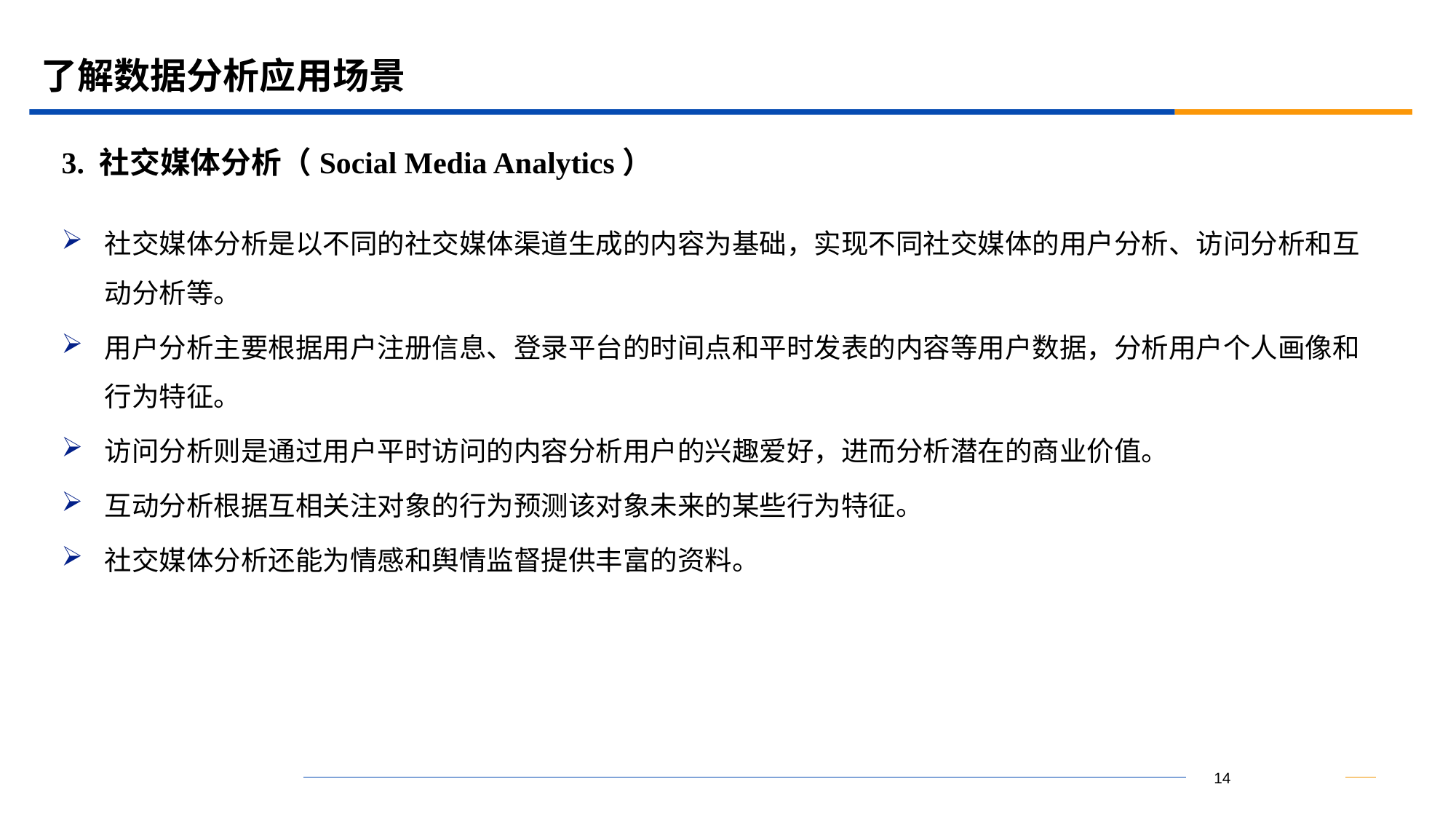

# 了解数据分析应用场景
3. 社交媒体分析（Social Media Analytics）
社交媒体分析是以不同的社交媒体渠道生成的内容为基础，实现不同社交媒体的用户分析、访问分析和互动分析等。
用户分析主要根据用户注册信息、登录平台的时间点和平时发表的内容等用户数据，分析用户个人画像和行为特征。
访问分析则是通过用户平时访问的内容分析用户的兴趣爱好，进而分析潜在的商业价值。
互动分析根据互相关注对象的行为预测该对象未来的某些行为特征。
社交媒体分析还能为情感和舆情监督提供丰富的资料。